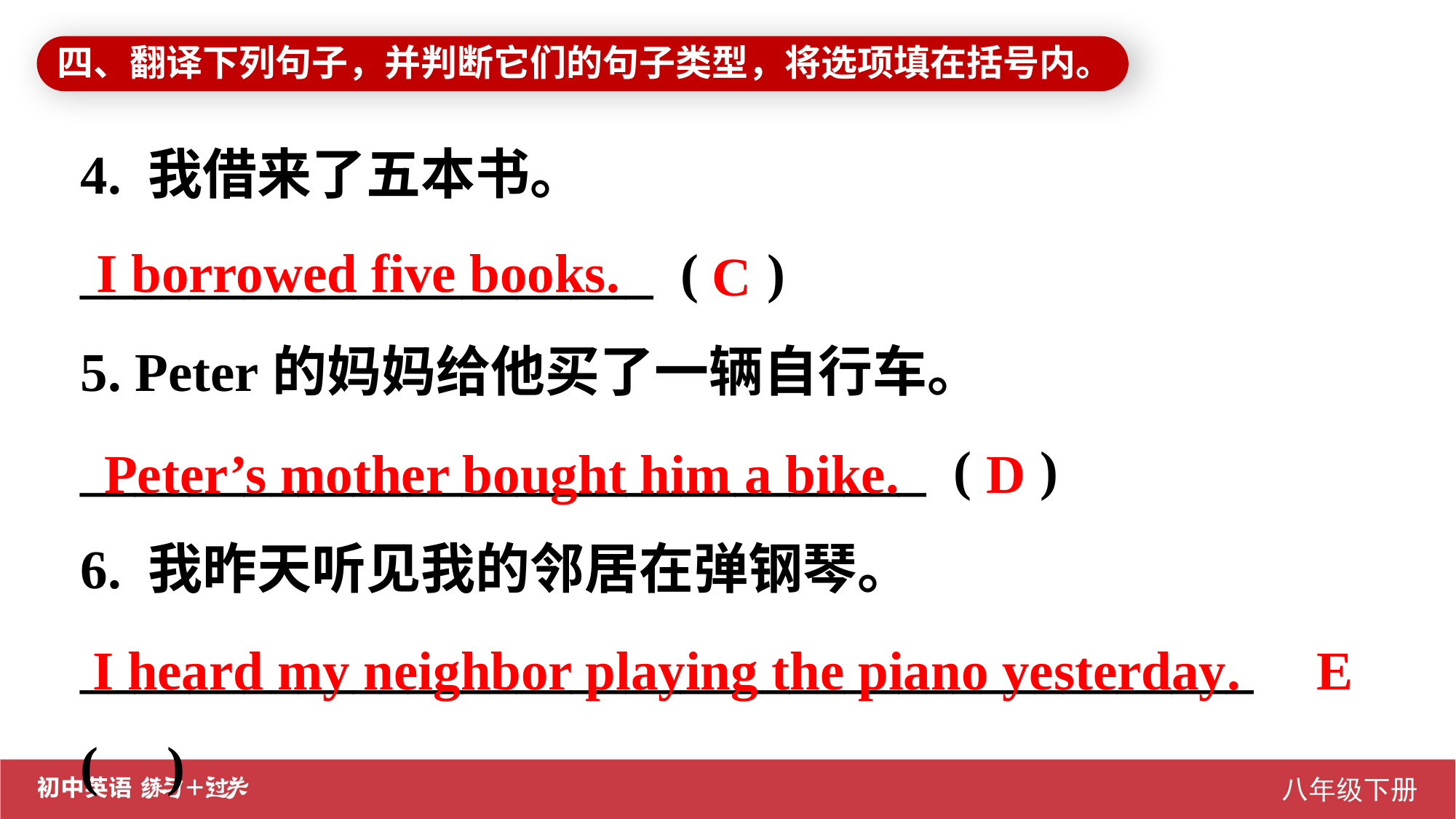

四、翻译下列句子，并判断它们的句子类型，将选项填在括号内。

4. 我借来了五本书。
_____________________  (     )
5. Peter的妈妈给他买了一辆自行车。
_______________________________  (     )
6. 我昨天听见我的邻居在弹钢琴。
___________________________________________  (     )
I borrowed five books.
C
Peter’s mother bought him a bike.
D
I heard my neighbor playing the piano yesterday.
E